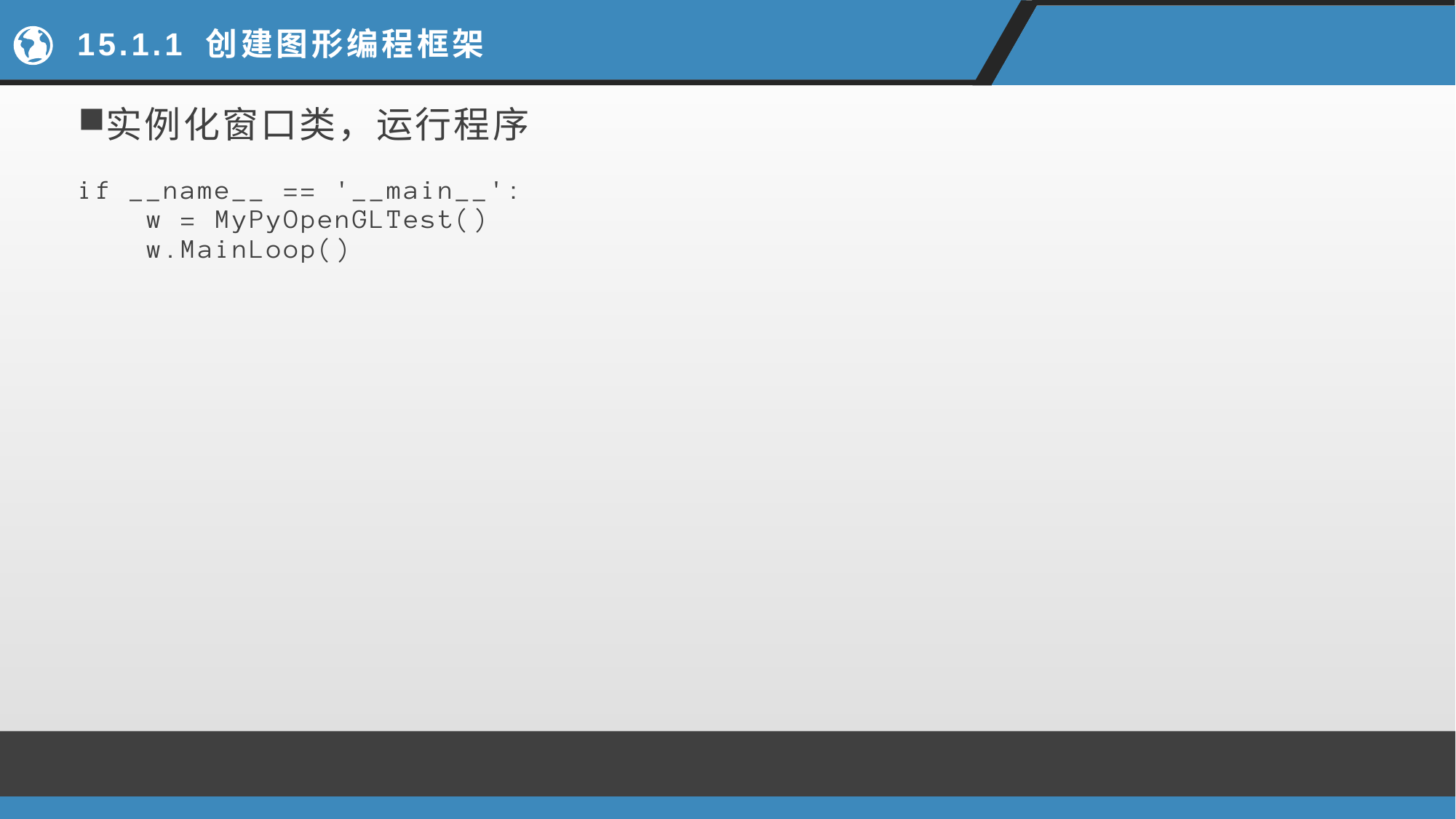

# 15.1.1 创建图形编程框架

实例化窗口类，运行程序

if __name__ == '__main__':
    w = MyPyOpenGLTest()
    w.MainLoop()